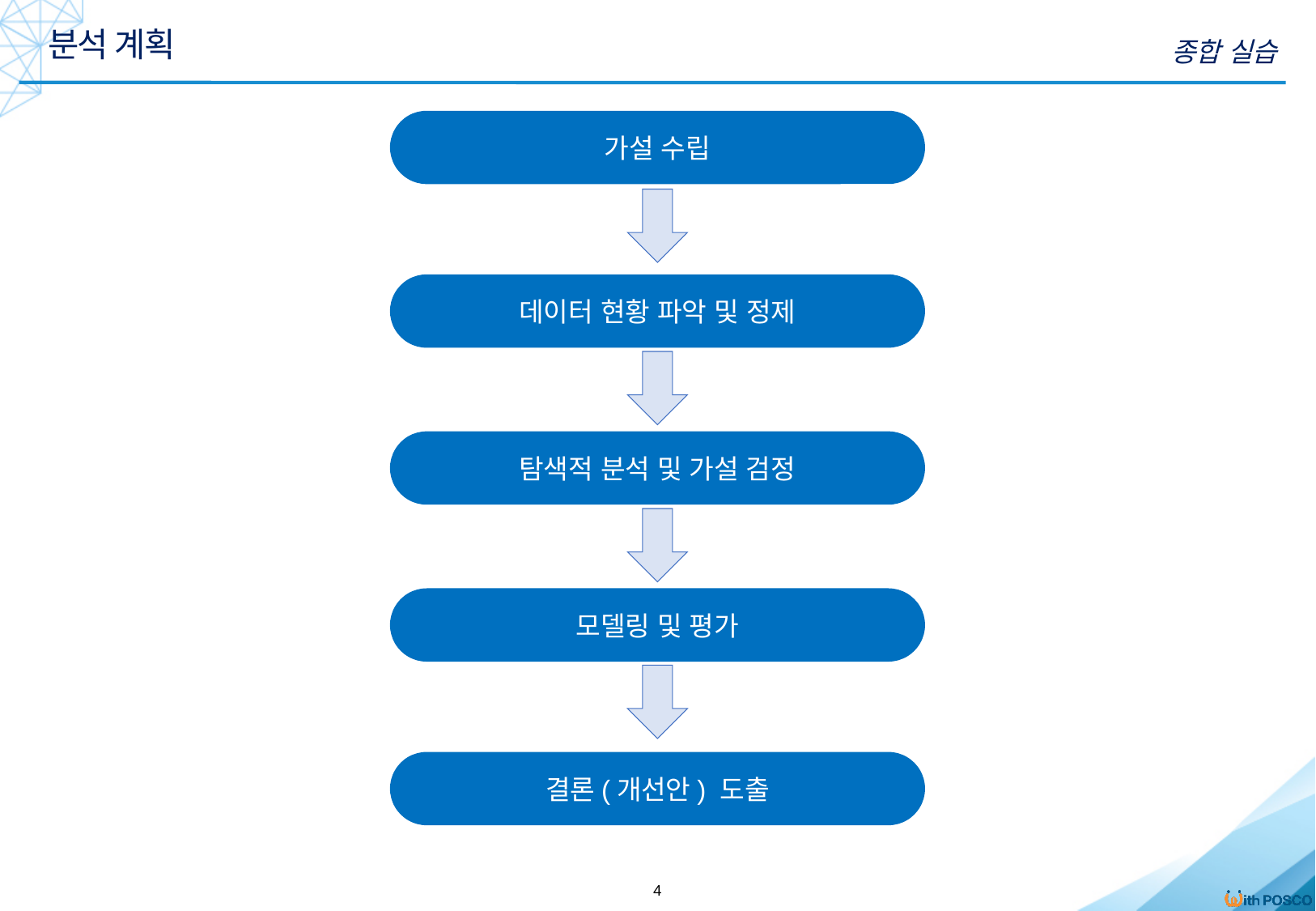

분석 계획
종합 실습
가설 수립

데이터 현황 파악 및 정제

탐색적 분석 및 가설 검정

모델링 및 평가

결론(개선안) 도출